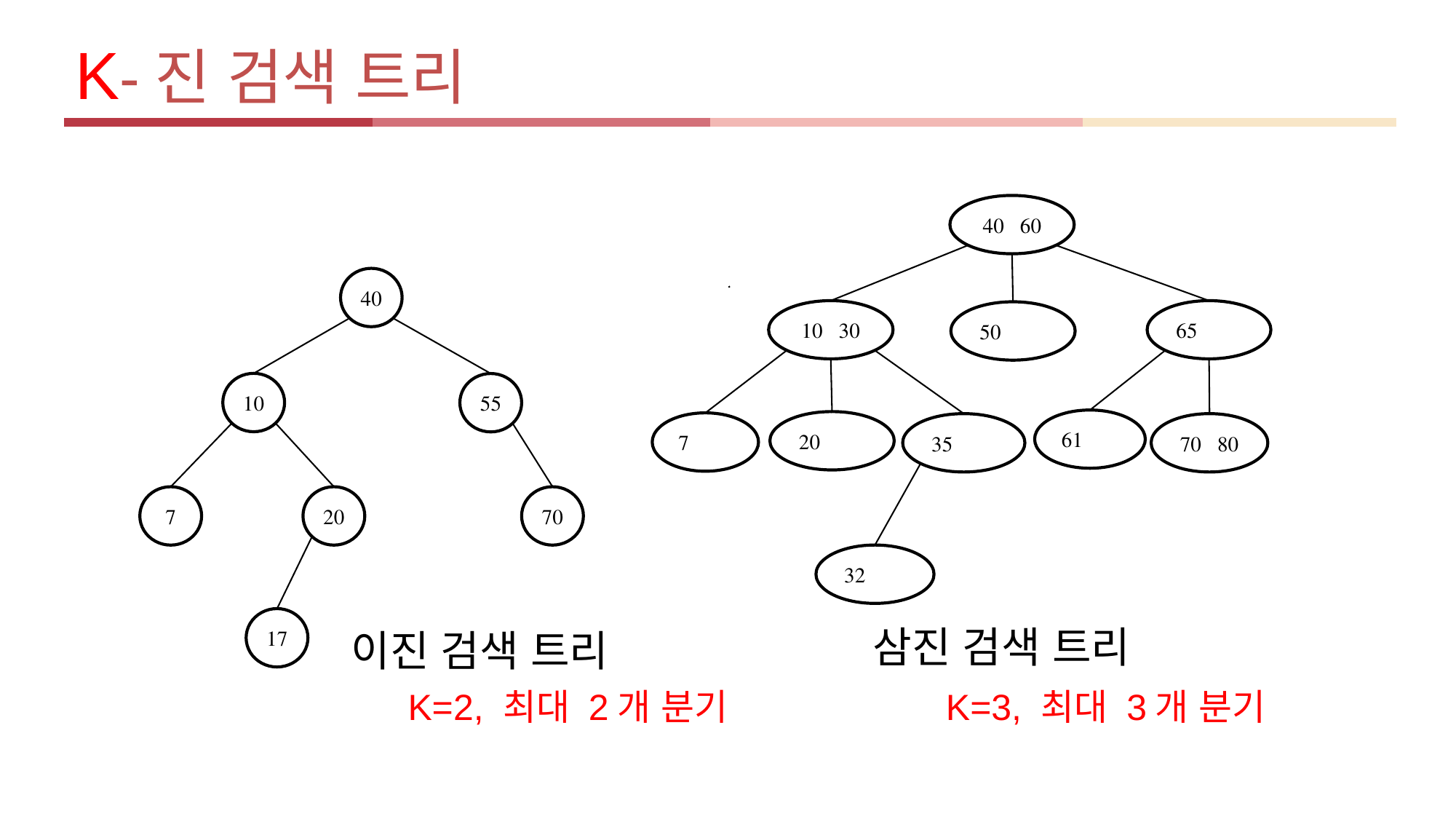

K-진 검색 트리
40   60
10   30
65
7
35
70   80
32
40
10
55
7
20
70
17
50
61
20
삼진 검색 트리
이진 검색 트리
K=2, 최대 2개 분기
K=3, 최대 3개 분기